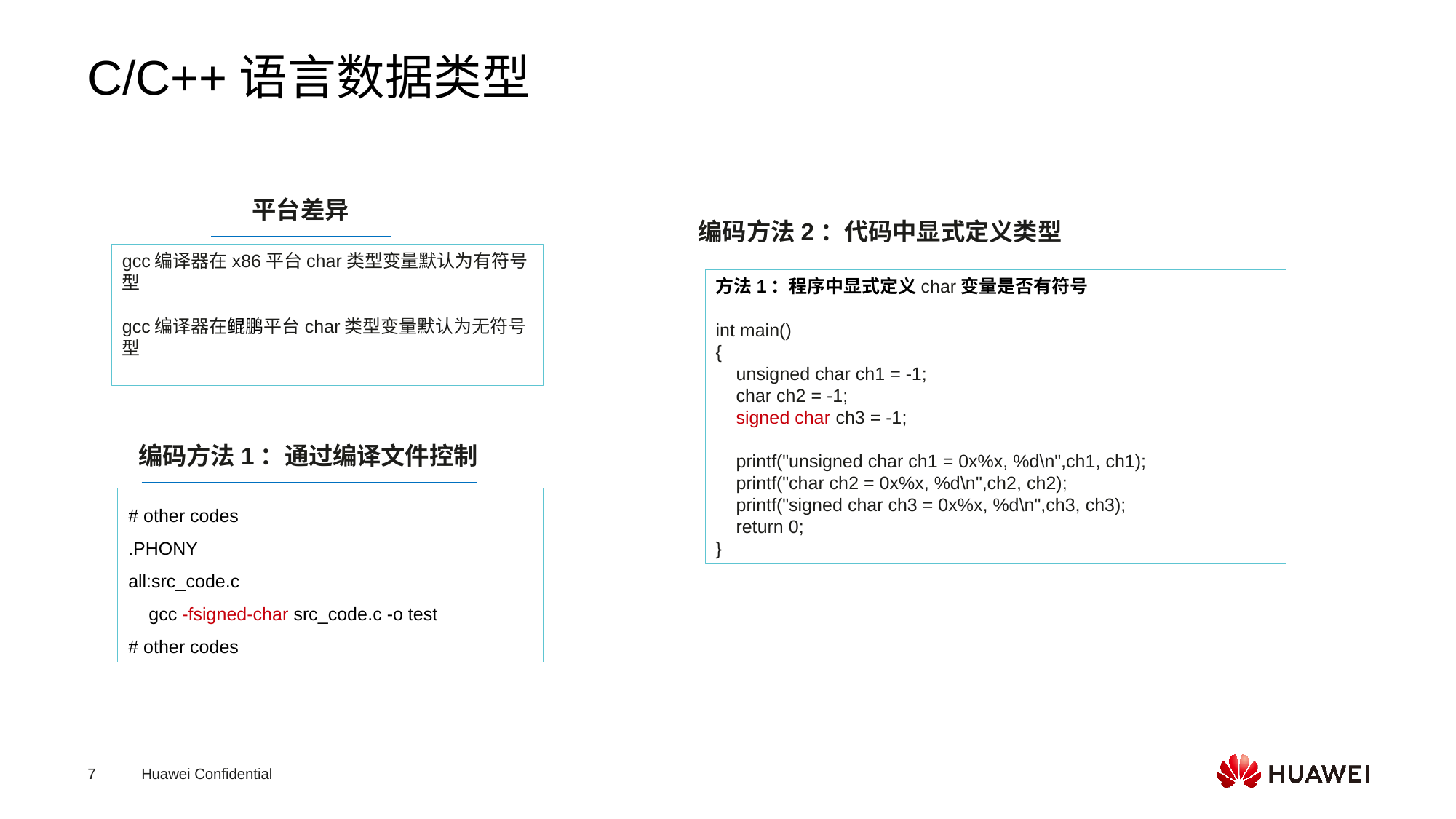

# C/C++语言数据类型
平台差异
编码方法2：代码中显式定义类型

gcc编译器在x86平台char类型变量默认为有符号型

gcc编译器在鲲鹏平台char类型变量默认为无符号型

方法1：程序中显式定义char变量是否有符号

int main()
{
    unsigned char ch1 = -1;
    char ch2 = -1;
    signed char ch3 = -1;

    printf("unsigned char ch1 = 0x%x, %d\n",ch1, ch1);
    printf("char ch2 = 0x%x, %d\n",ch2, ch2);
    printf("signed char ch3 = 0x%x, %d\n",ch3, ch3);
    return 0;
}
编码方法1：通过编译文件控制
# other codes
.PHONY
all:src_code.c
    gcc -fsigned-char src_code.c -o test
# other codes